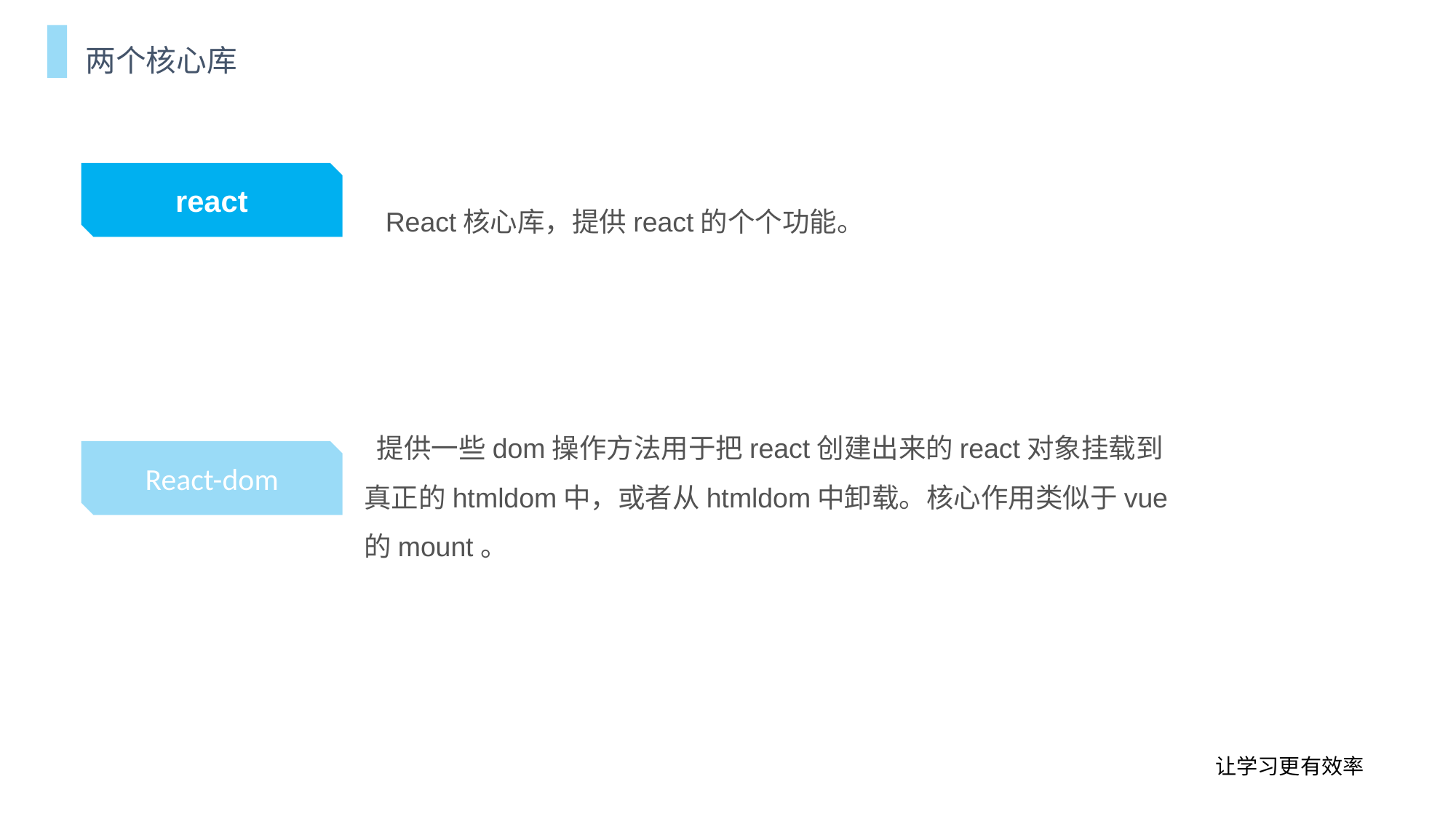

两个核心库

react
React核心库，提供react的个个功能。
React-dom
 提供一些dom操作方法用于把react创建出来的react对象挂载到真正的htmldom中，或者从htmldom中卸载。核心作用类似于vue的mount。